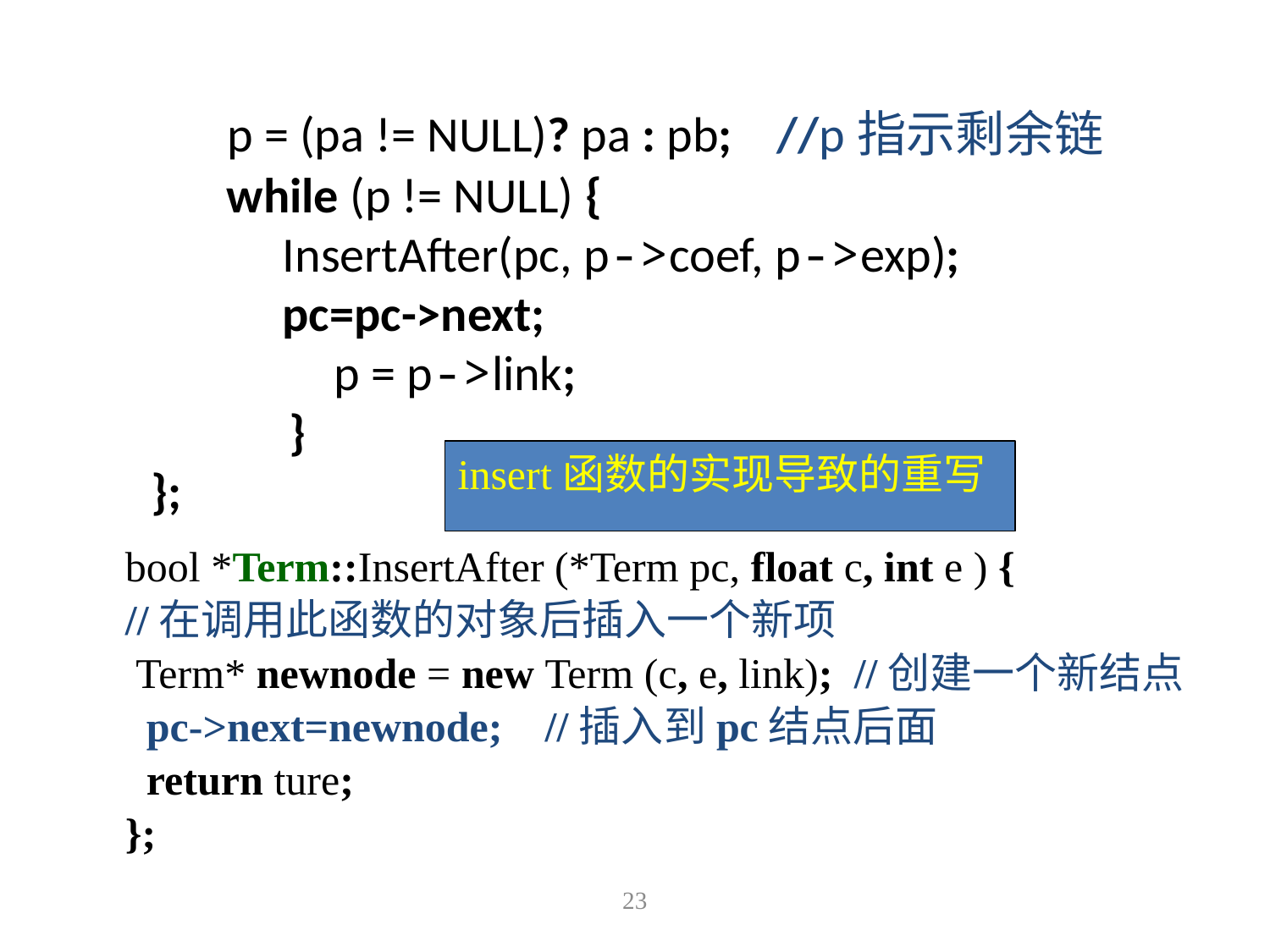

p = (pa != NULL)? pa : pb;    //p指示剩余链
           while (p != NULL) {
                InsertAfter(pc, p->coef, p->exp);
                pc=pc->next;
		     p = p->link;
		 }
	};
insert函数的实现导致的重写
bool *Term::InsertAfter (*Term pc, float c, int e ) {
//在调用此函数的对象后插入一个新项
 Term* newnode = new Term (c, e, link);  //创建一个新结点
  pc->next=newnode;    //插入到pc结点后面
  return ture;
};
23